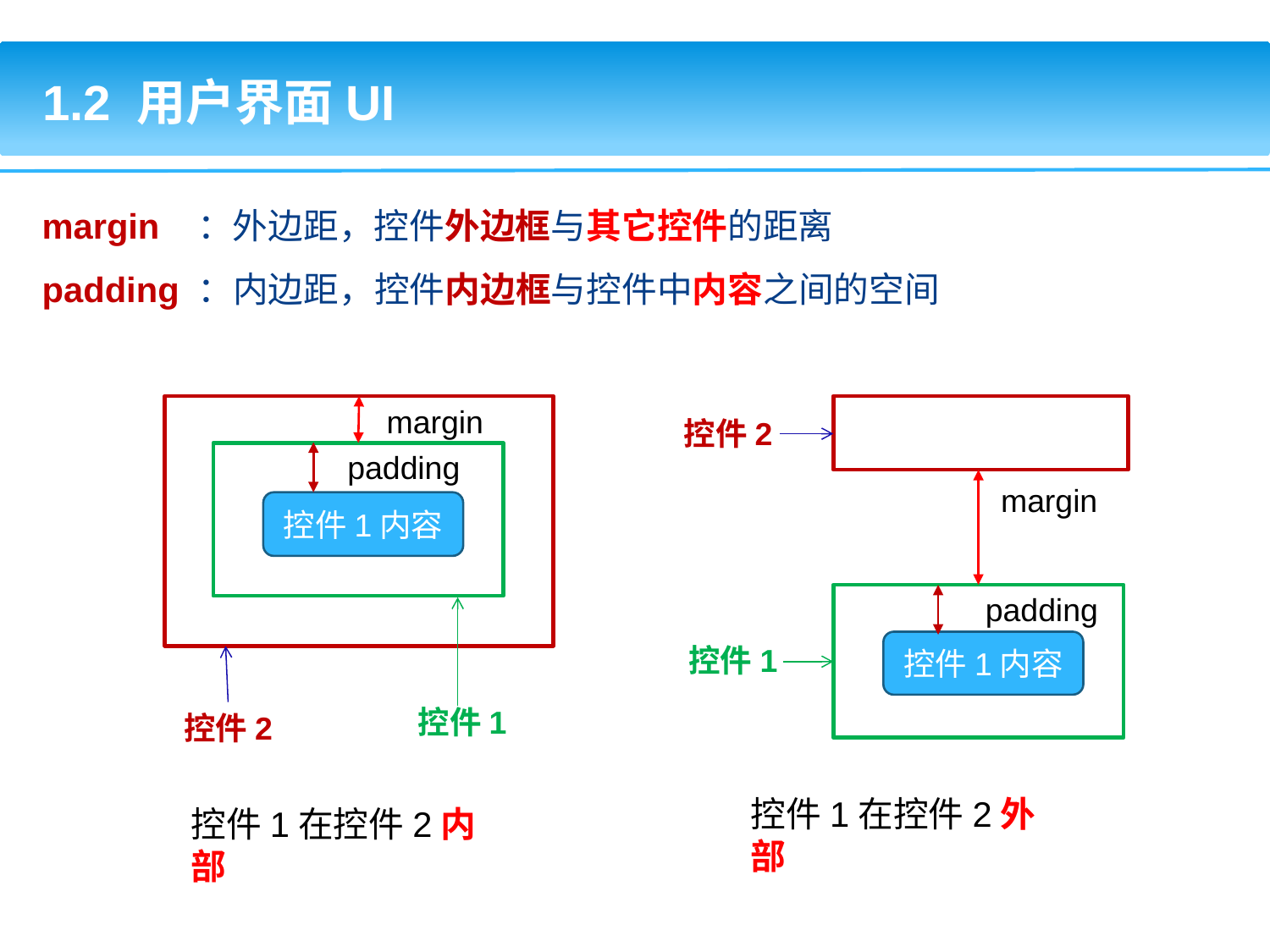

1.2 用户界面UI
margin   ：外边距，控件外边框与其它控件的距离
padding ：内边距，控件内边框与控件中内容之间的空间

margin

margin
padding

控件1内容
控件2
控件1
控件1在控件2外部
padding

控件1内容
控件1
控件2
控件1在控件2内部